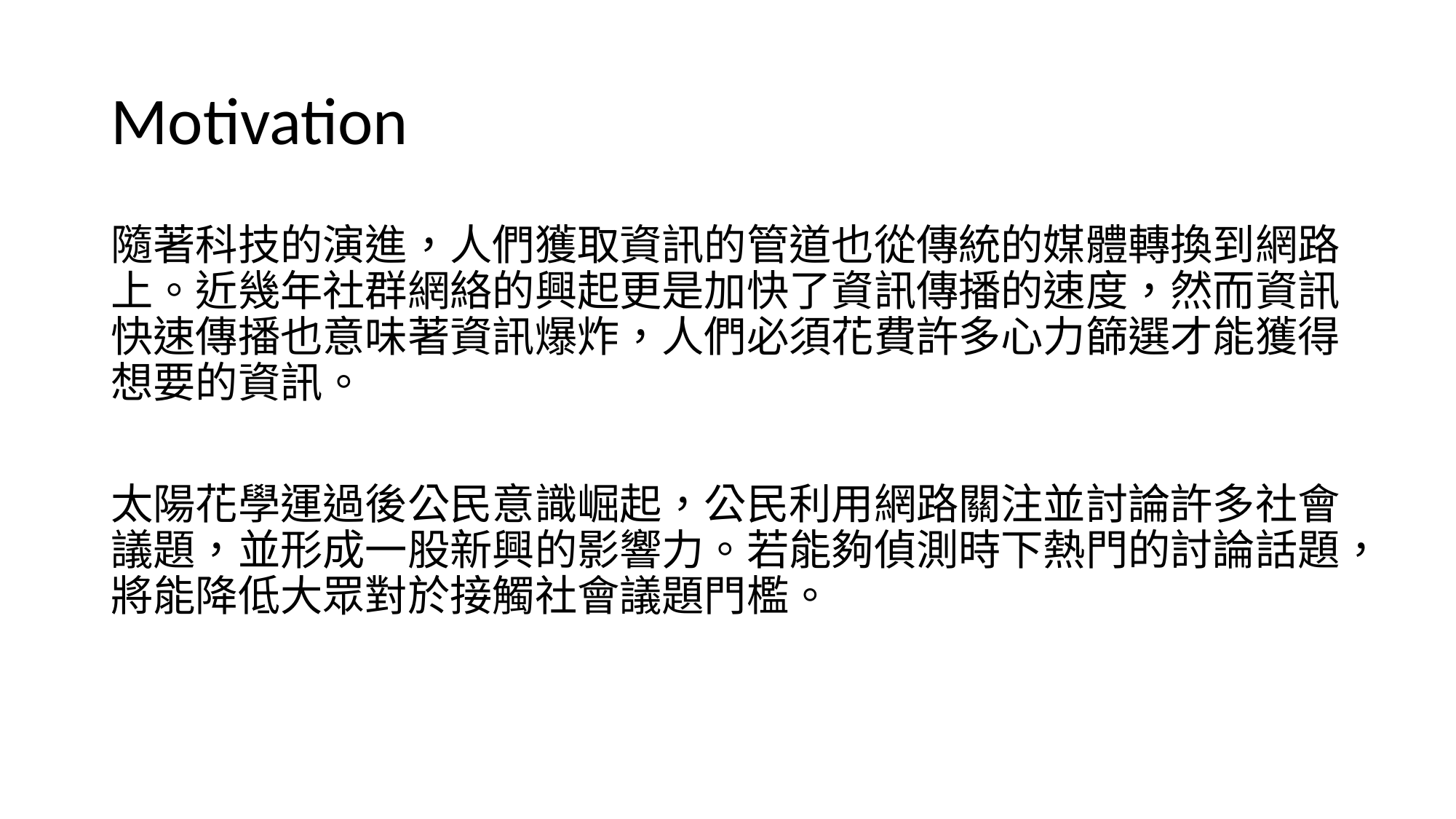

# Motivation
隨著科技的演進，人們獲取資訊的管道也從傳統的媒體轉換到網路上。近幾年社群網絡的興起更是加快了資訊傳播的速度，然而資訊快速傳播也意味著資訊爆炸，人們必須花費許多心力篩選才能獲得想要的資訊。

太陽花學運過後公民意識崛起，公民利用網路關注並討論許多社會議題，並形成一股新興的影響力。若能夠偵測時下熱門的討論話題，將能降低大眾對於接觸社會議題門檻。